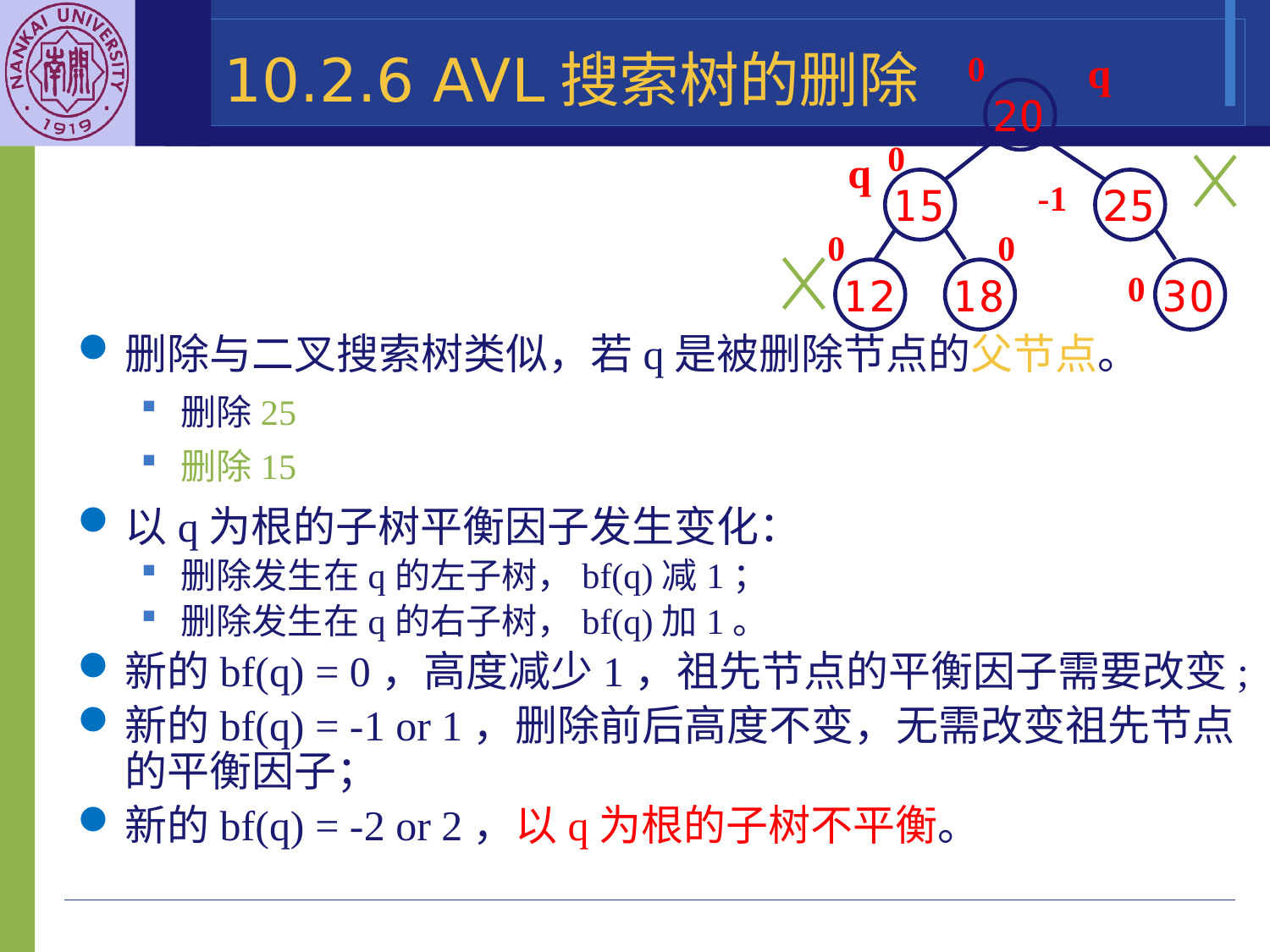

10.2.6 AVL搜索树的删除
0
q
20
0

q

15
-1
25
0
0

12
18
30
0
删除与二叉搜索树类似，若q是被删除节点的父节点。
删除25
删除15
以q为根的子树平衡因子发生变化：
删除发生在q的左子树，bf(q)减1；
删除发生在q的右子树，bf(q)加1。
新的bf(q) = 0，高度减少1，祖先节点的平衡因子需要改变;
新的bf(q) = -1 or 1，删除前后高度不变，无需改变祖先节点的平衡因子；
新的bf(q) = -2 or 2，以q为根的子树不平衡。

34